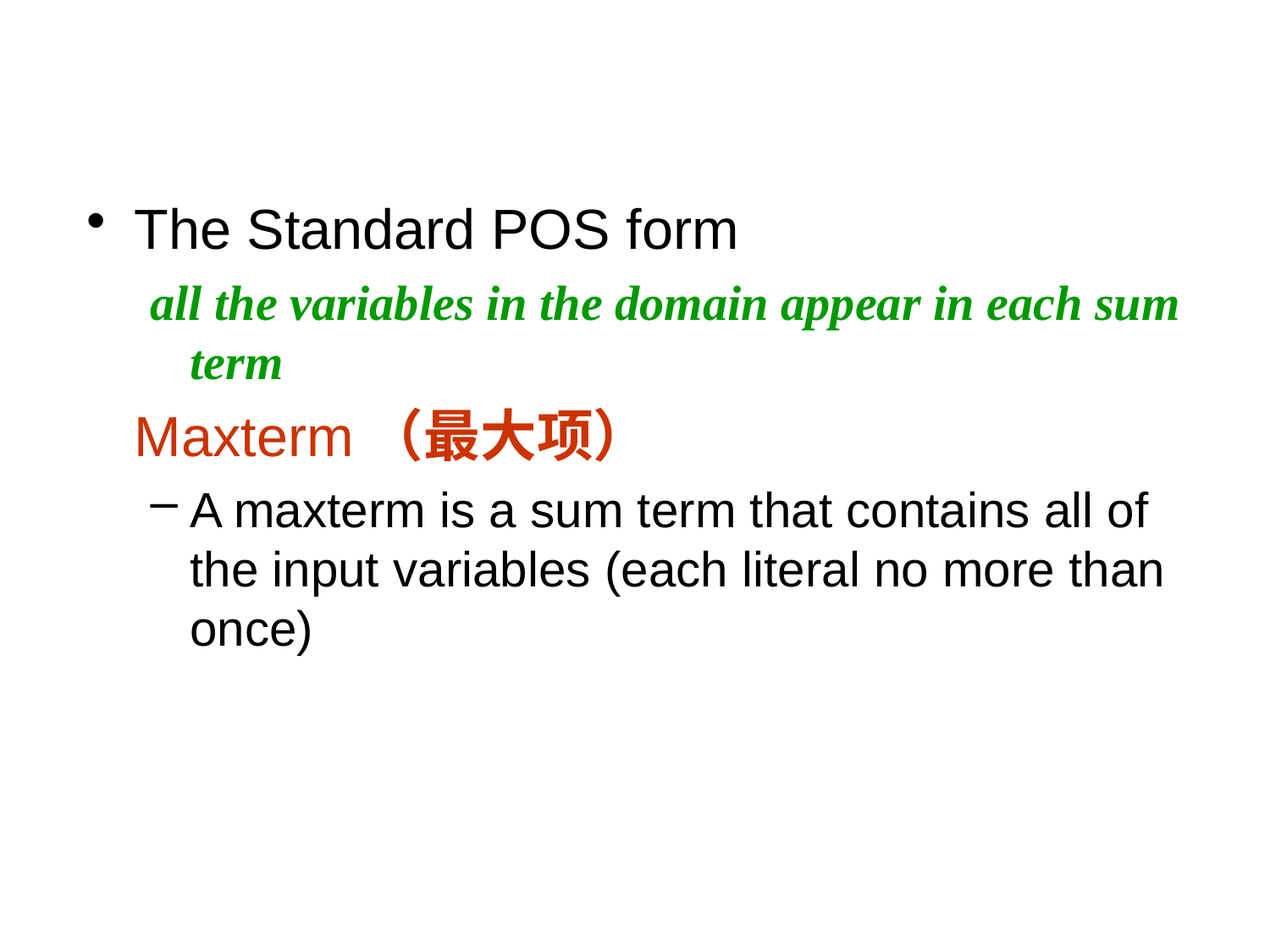

The Standard POS form
all the variables in the domain appear in each sum term
	Maxterm（最大项）
A maxterm is a sum term that contains all of the input variables (each literal no more than once)